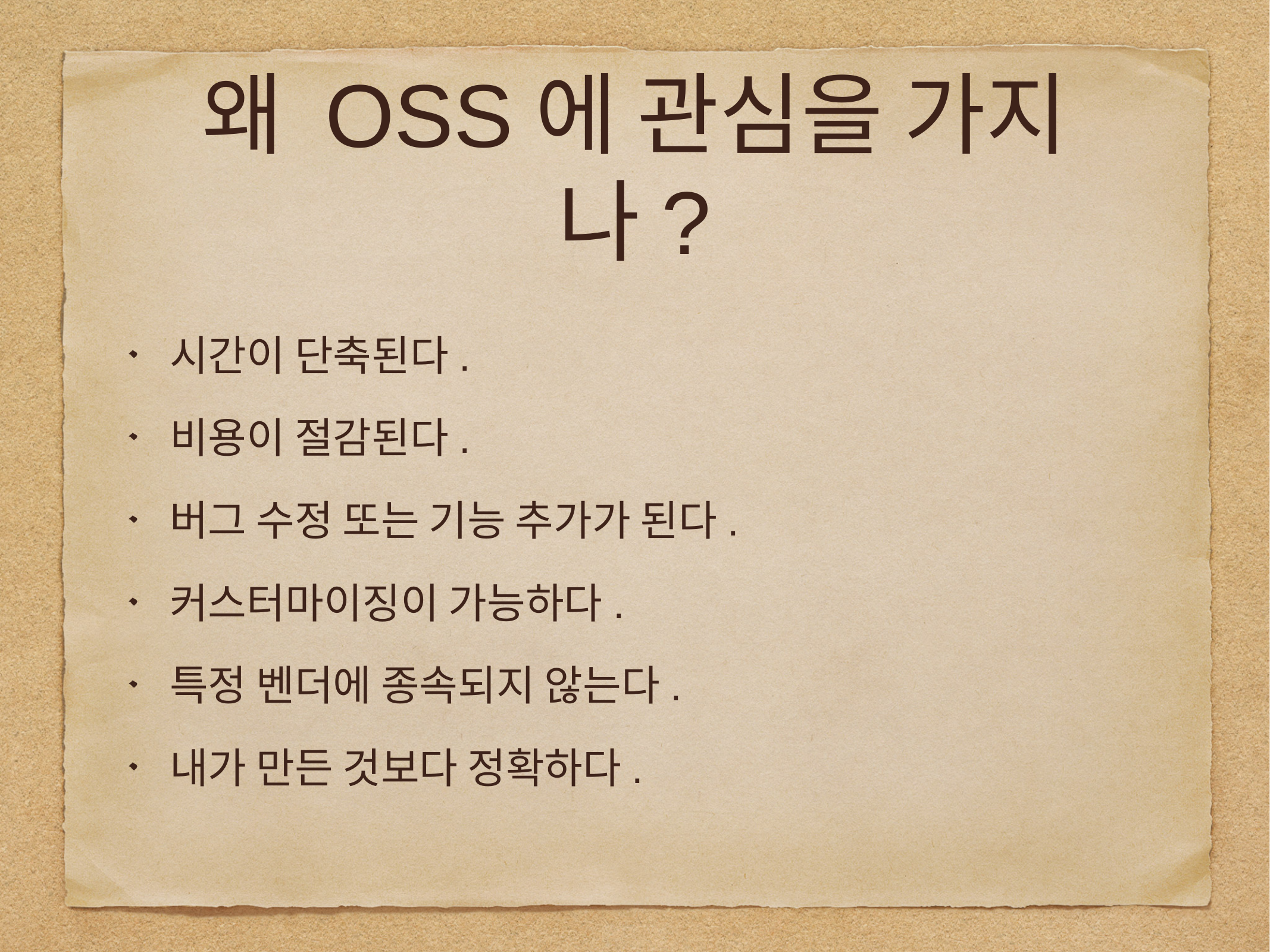

# 왜 OSS에 관심을 가지나?
시간이 단축된다.
비용이 절감된다.
버그 수정 또는 기능 추가가 된다.
커스터마이징이 가능하다.
특정 벤더에 종속되지 않는다.
내가 만든 것보다 정확하다.